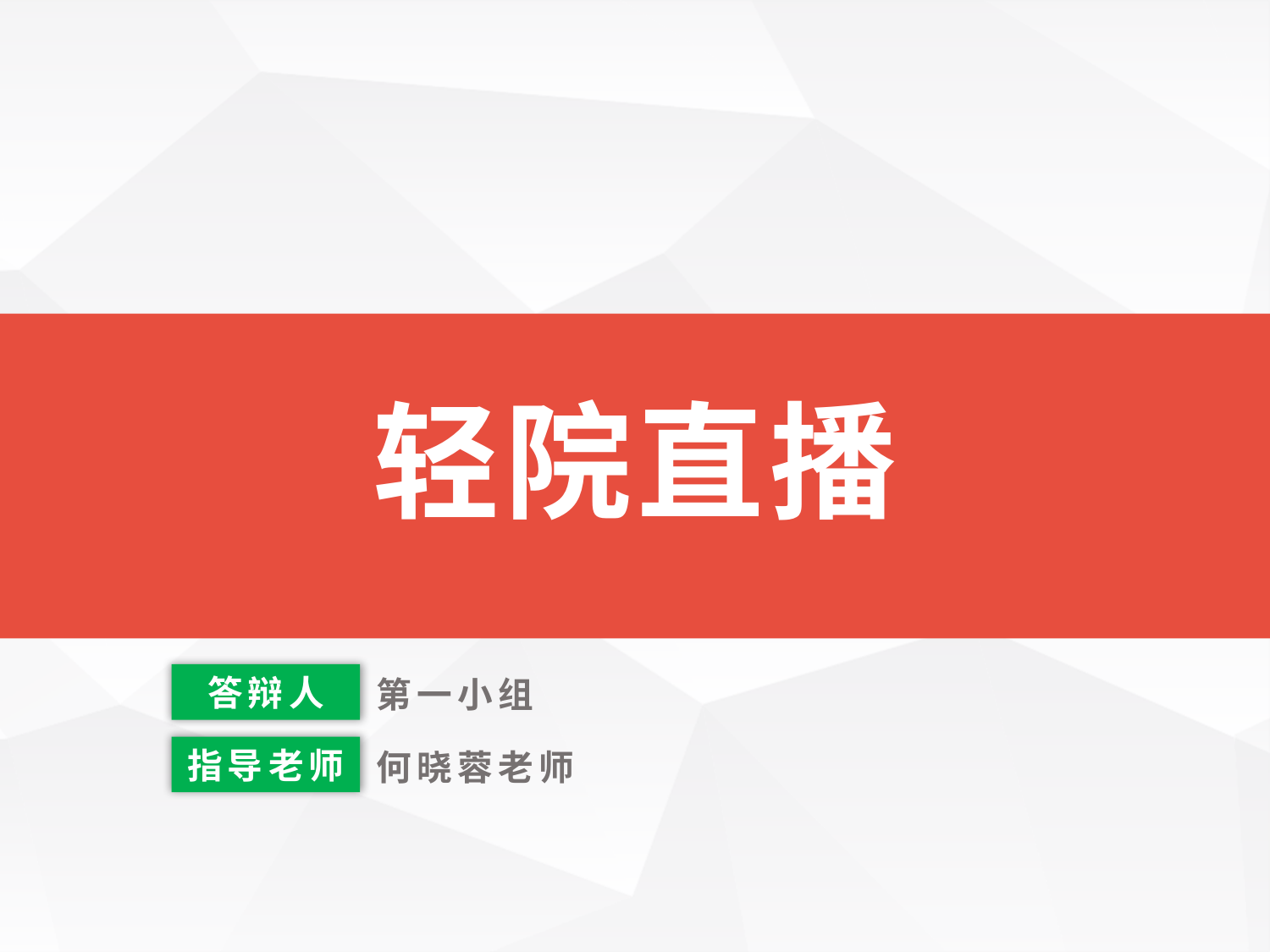

轻院直播
我们毕业啦
其实是答辩的标题地方
答辩人
第一小组
指导老师
何晓蓉老师